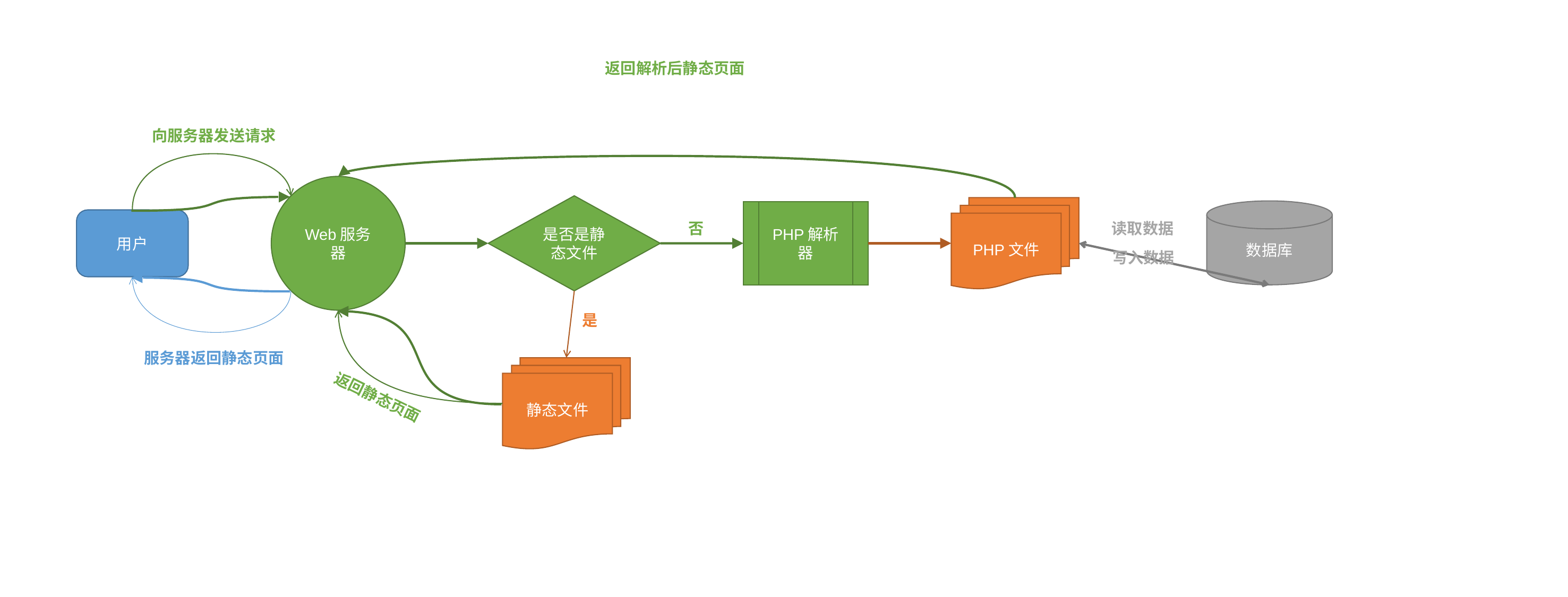

返回解析后静态页面
向服务器发送请求
Web服务器
是否是静态文件
PHP文件
数据库
PHP解析器
用户
读取数据
否
写入数据
是
服务器返回静态页面
静态文件
返回静态页面